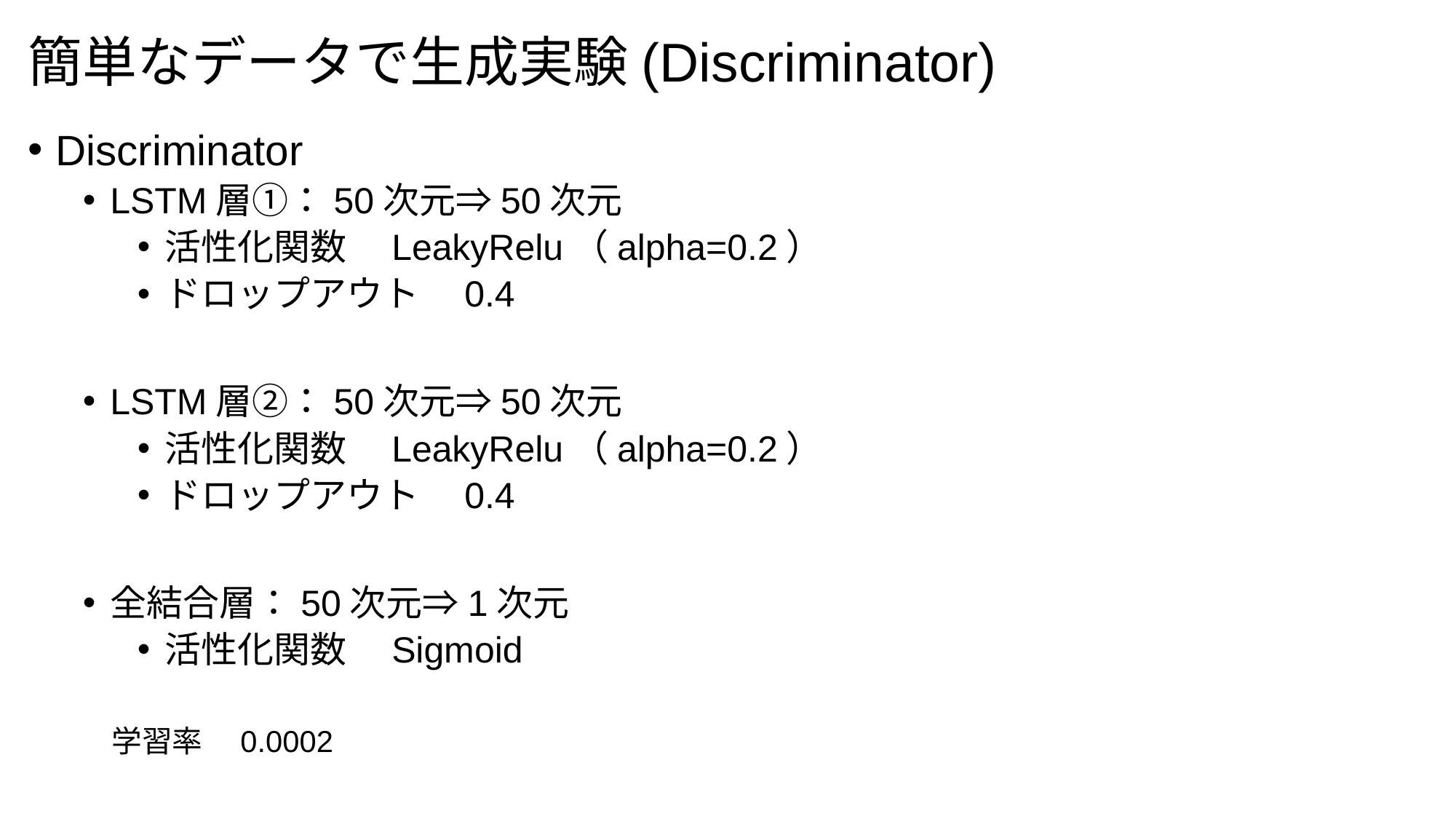

# 簡単なデータで生成実験(Discriminator)
Discriminator
LSTM層①：50次元⇒50次元
活性化関数　LeakyRelu（alpha=0.2）
ドロップアウト　0.4

LSTM層②：50次元⇒50次元
活性化関数　LeakyRelu（alpha=0.2）
ドロップアウト　0.4

全結合層：50次元⇒1次元
活性化関数　Sigmoid
学習率　0.0002